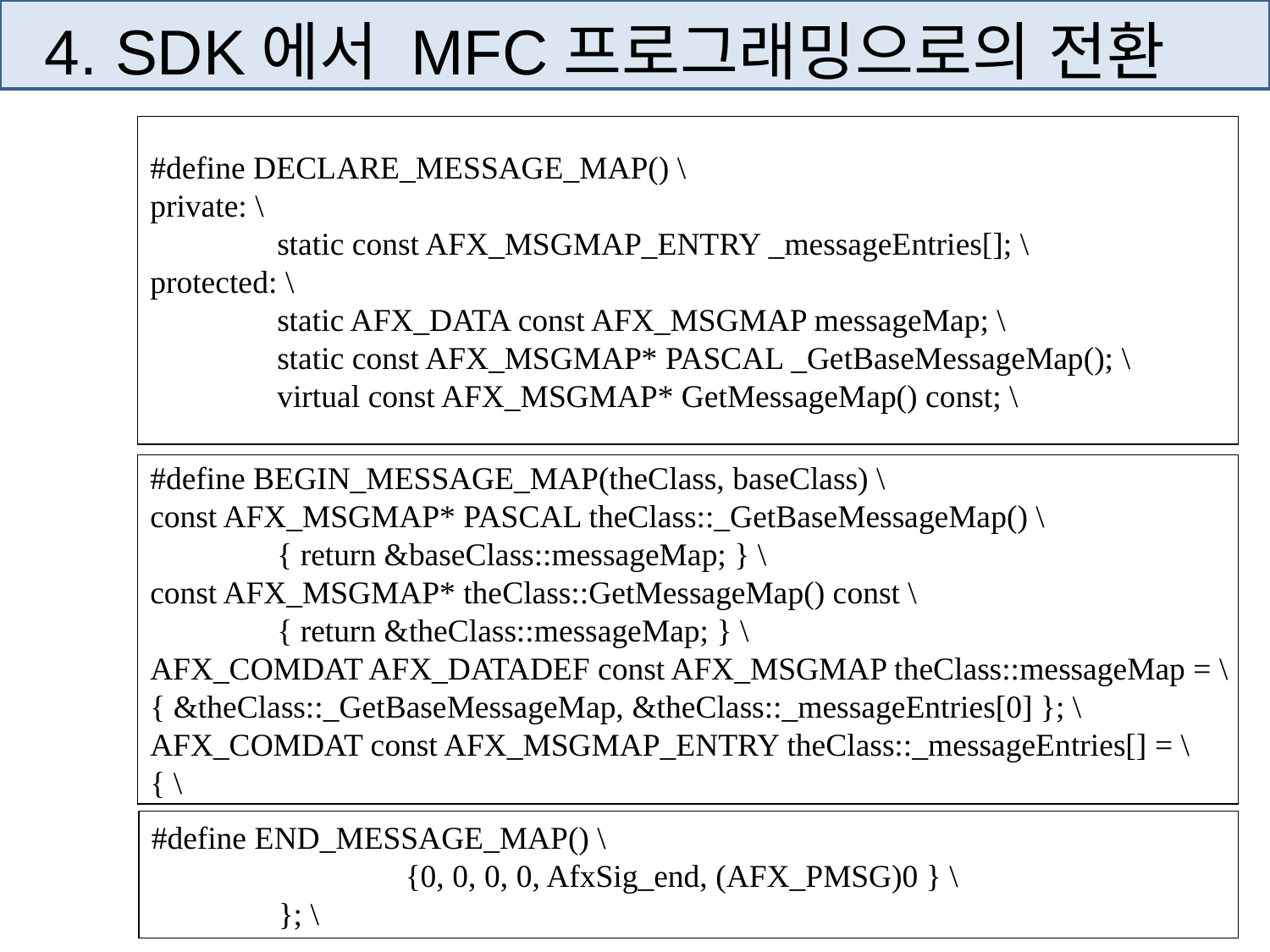

# 4. SDK에서 MFC프로그래밍으로의 전환
#define DECLARE_MESSAGE_MAP() \
private: \
	static const AFX_MSGMAP_ENTRY _messageEntries[]; \
protected: \
	static AFX_DATA const AFX_MSGMAP messageMap; \
	static const AFX_MSGMAP* PASCAL _GetBaseMessageMap(); \
	virtual const AFX_MSGMAP* GetMessageMap() const; \
#define BEGIN_MESSAGE_MAP(theClass, baseClass) \
const AFX_MSGMAP* PASCAL theClass::_GetBaseMessageMap() \
	{ return &baseClass::messageMap; } \
const AFX_MSGMAP* theClass::GetMessageMap() const \
	{ return &theClass::messageMap; } \
AFX_COMDAT AFX_DATADEF const AFX_MSGMAP theClass::messageMap = \
{ &theClass::_GetBaseMessageMap, &theClass::_messageEntries[0] }; \
AFX_COMDAT const AFX_MSGMAP_ENTRY theClass::_messageEntries[] = \
{ \
#define END_MESSAGE_MAP() \
		{0, 0, 0, 0, AfxSig_end, (AFX_PMSG)0 } \
	}; \